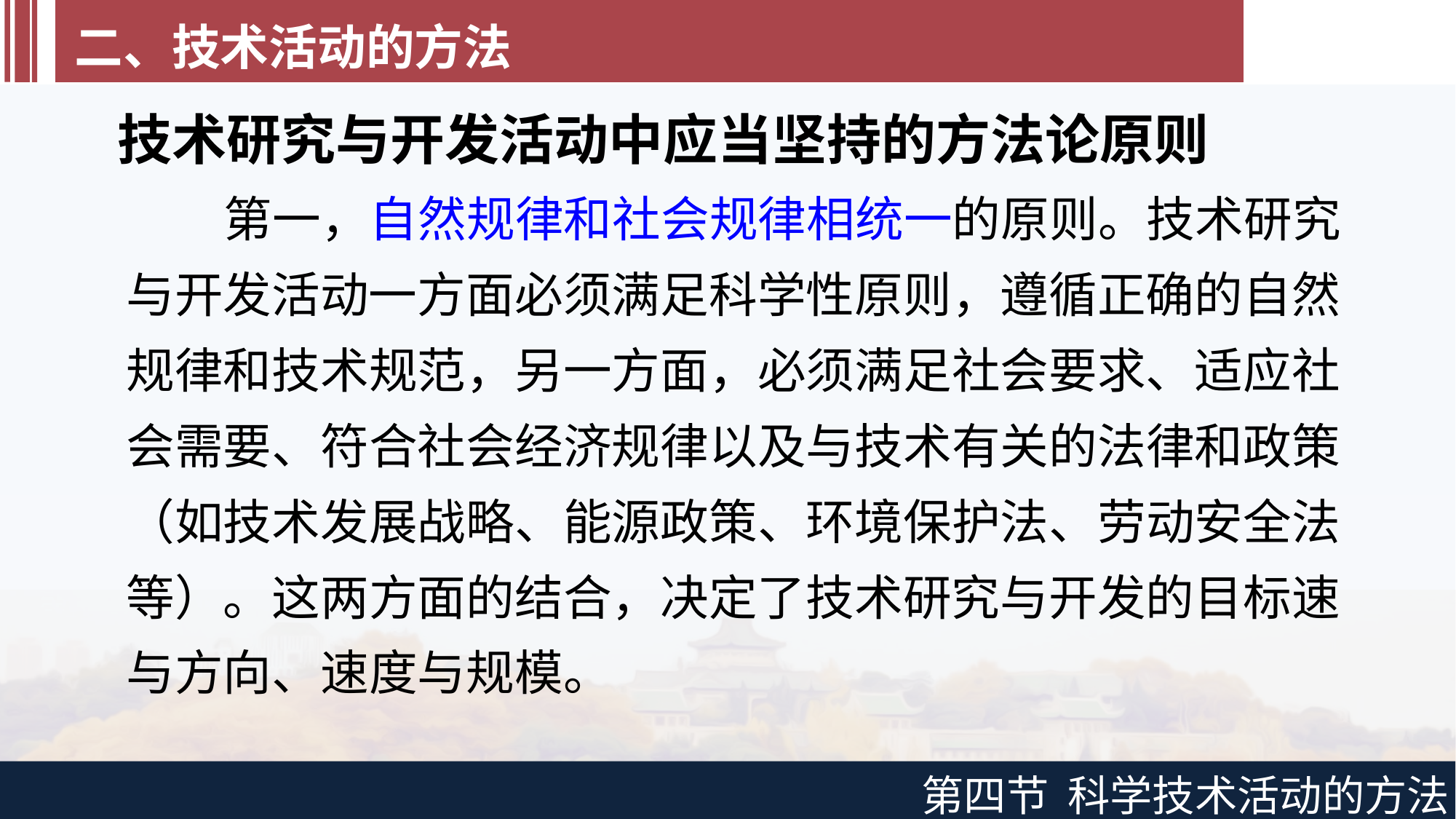

二、技术活动的方法
技术研究与开发活动中应当坚持的方法论原则
第一，自然规律和社会规律相统一的原则。技术研究与开发活动一方面必须满足科学性原则，遵循正确的自然规律和技术规范，另一方面，必须满足社会要求、适应社会需要、符合社会经济规律以及与技术有关的法律和政策（如技术发展战略、能源政策、环境保护法、劳动安全法等）。这两方面的结合，决定了技术研究与开发的目标速与方向、速度与规模。

第四节  科学技术活动的方法